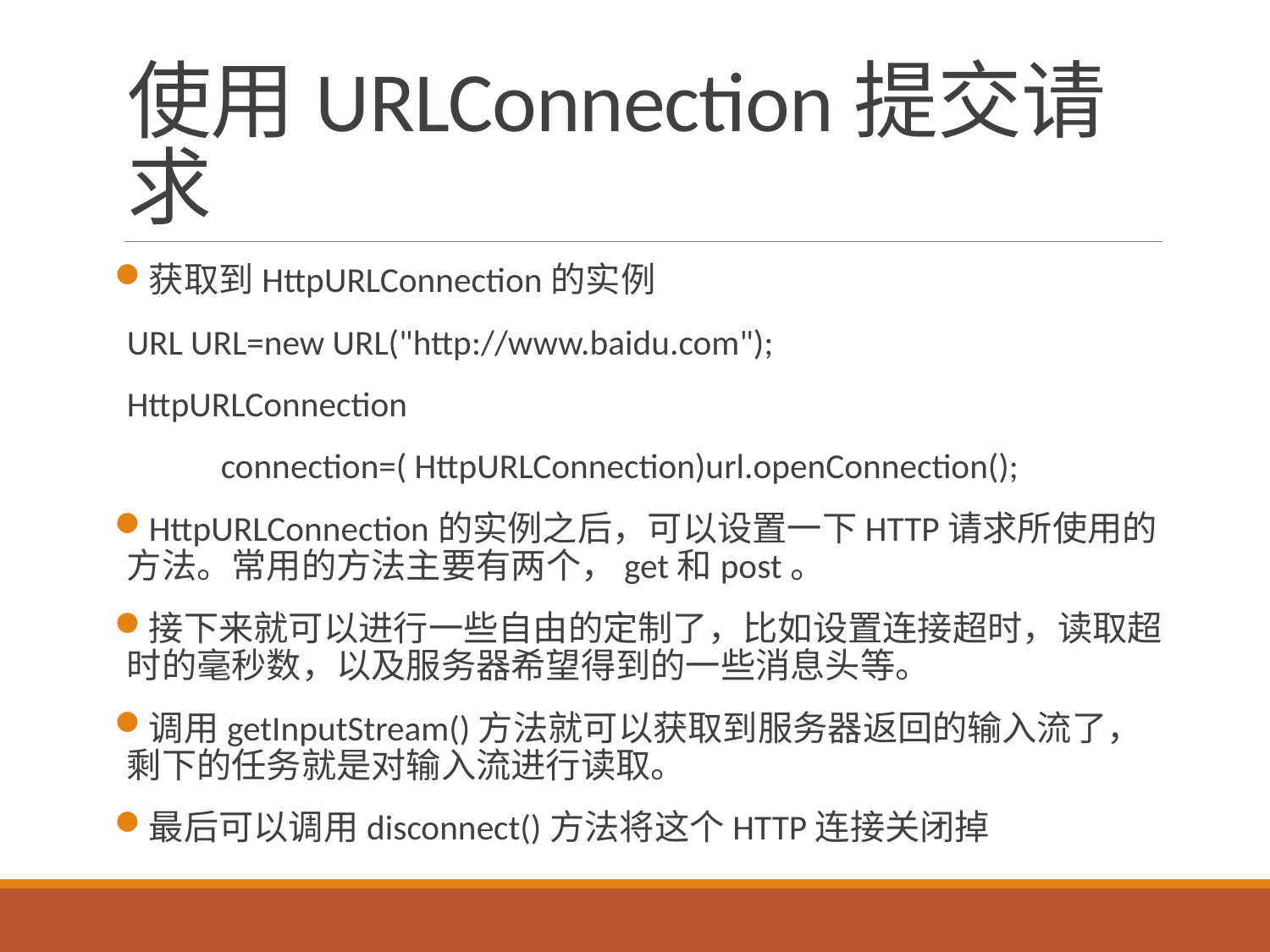

# 使用URLConnection提交请求
获取到HttpURLConnection的实例
URL URL=new URL("http://www.baidu.com");
HttpURLConnection
            connection=( HttpURLConnection)url.openConnection();
HttpURLConnection的实例之后，可以设置一下HTTP请求所使用的方法。常用的方法主要有两个，get和post。
接下来就可以进行一些自由的定制了，比如设置连接超时，读取超时的毫秒数，以及服务器希望得到的一些消息头等。
调用getInputStream()方法就可以获取到服务器返回的输入流了，剩下的任务就是对输入流进行读取。
最后可以调用disconnect()方法将这个HTTP连接关闭掉